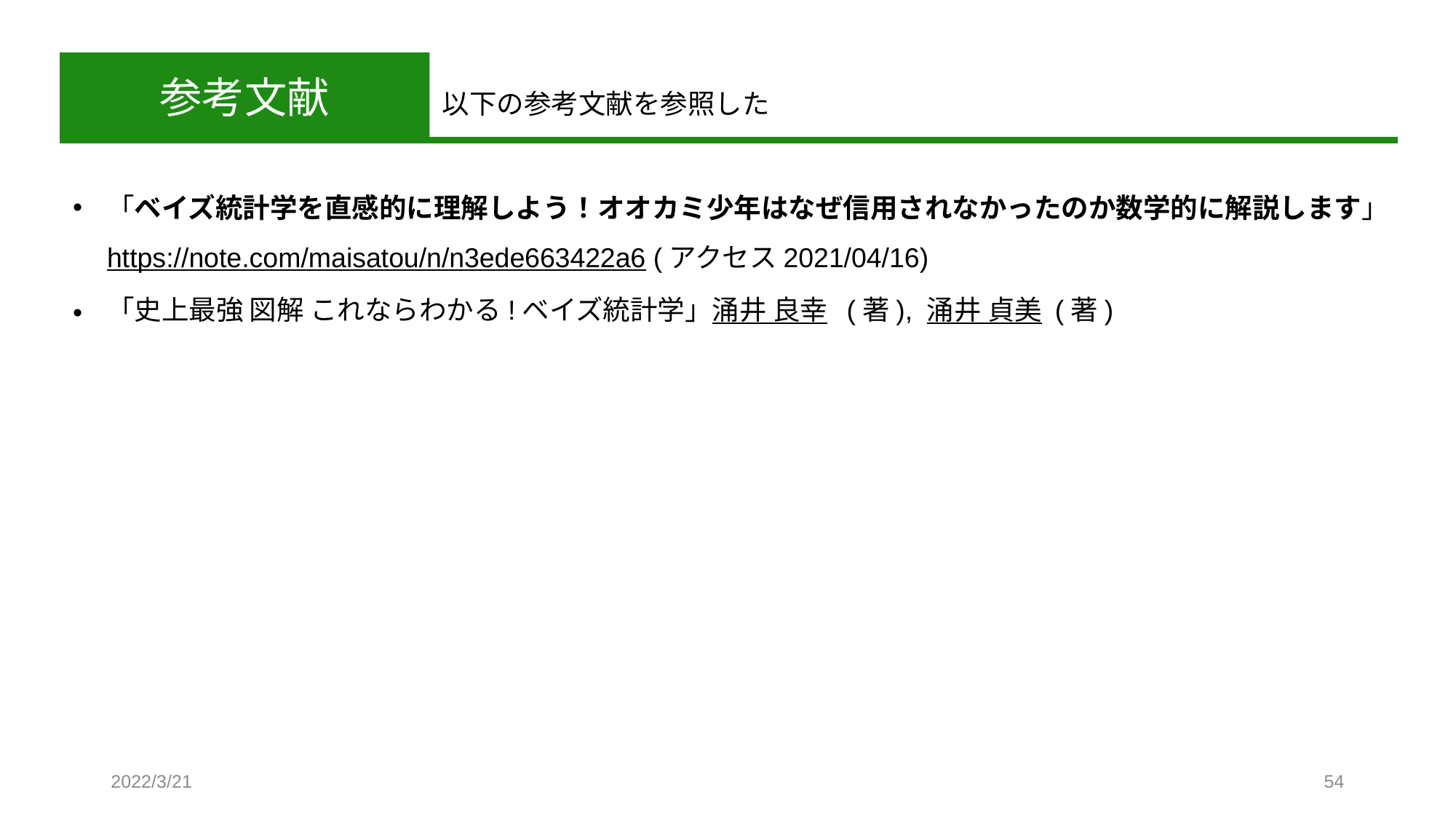

参考文献
以下の参考文献を参照した
「ベイズ統計学を直感的に理解しよう！オオカミ少年はなぜ信用されなかったのか数学的に解説します」https://note.com/maisatou/n/n3ede663422a6 (アクセス2021/04/16)
「史上最強 図解 これならわかる!ベイズ統計学」涌井 良幸  (著), 涌井 貞美 (著)
2022/3/21
54